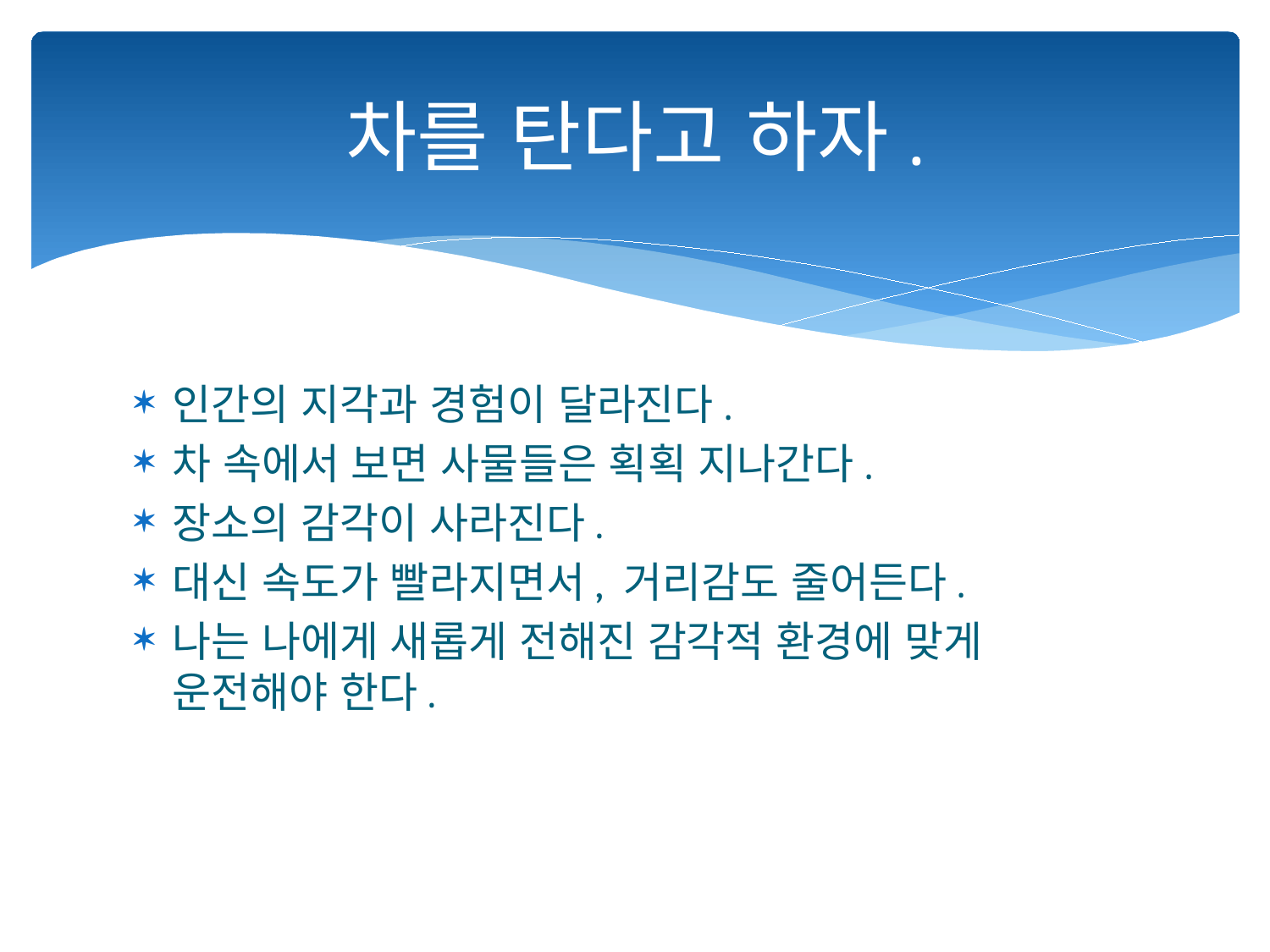

# 차를 탄다고 하자.
인간의 지각과 경험이 달라진다.
차 속에서 보면 사물들은 획획 지나간다.
장소의 감각이 사라진다.
대신 속도가 빨라지면서, 거리감도 줄어든다.
나는 나에게 새롭게 전해진 감각적 환경에 맞게 운전해야 한다.